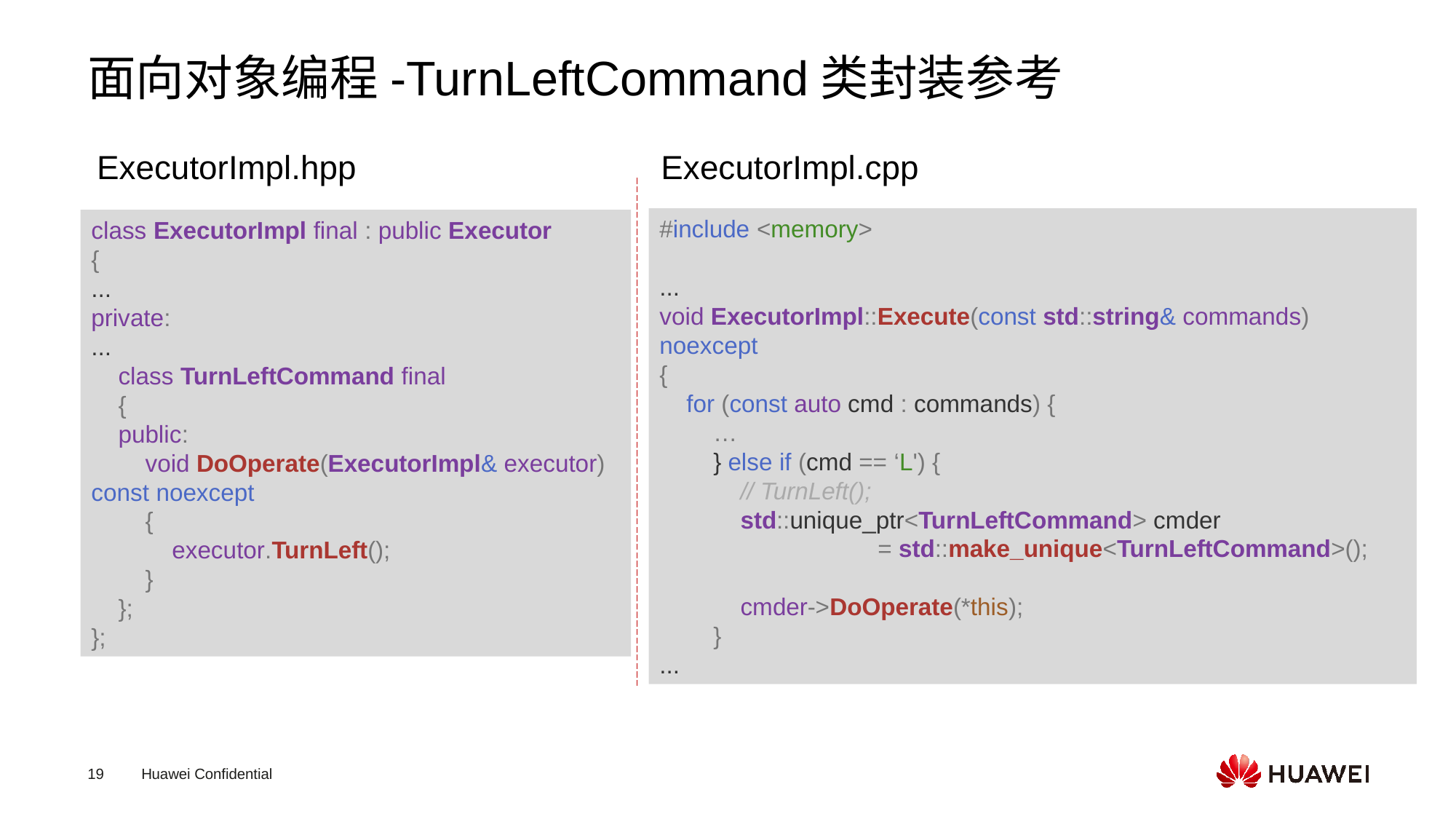

# 面向对象编程-TurnLeftCommand类封装参考
ExecutorImpl.hpp			  ExecutorImpl.cpp

#include <memory>

...
void ExecutorImpl::Execute(const std::string& commands) noexcept
{
    for (const auto cmd : commands) {
        …
        } else if (cmd == ‘L') {
            // TurnLeft();
            std::unique_ptr<TurnLeftCommand> cmder
		= std::make_unique<TurnLeftCommand>();

            cmder->DoOperate(*this);
        }
...
class ExecutorImpl final : public Executor
{
...
private:
...
    class TurnLeftCommand final
    {
    public:
        void DoOperate(ExecutorImpl& executor) const noexcept
        {
            executor.TurnLeft();
        }
    };
};